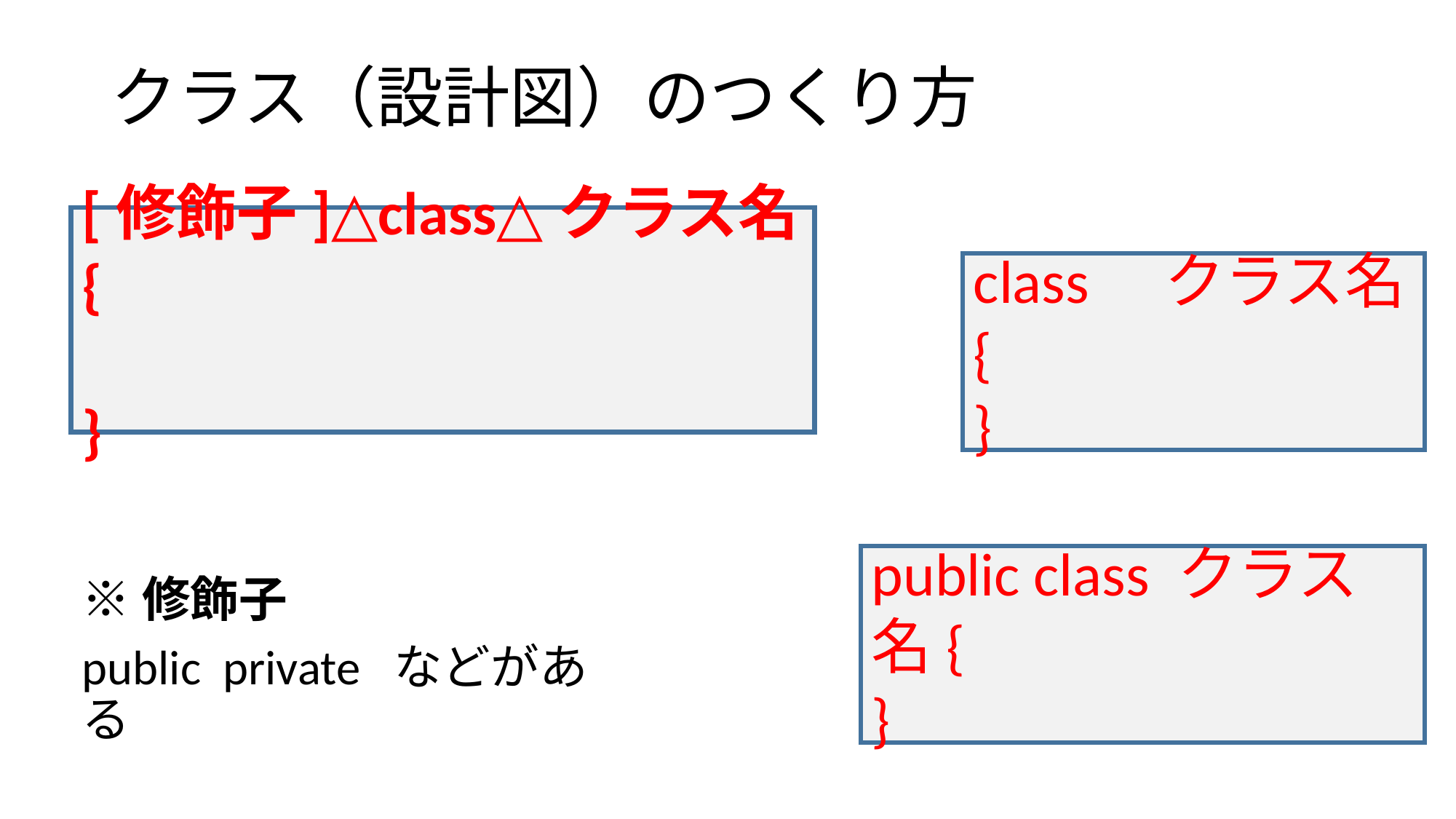

# クラス（設計図）のつくり方
[修飾子]△class△クラス名{

}
class　クラス名{
}
public class クラス名{
}
※修飾子
public  private  などがある